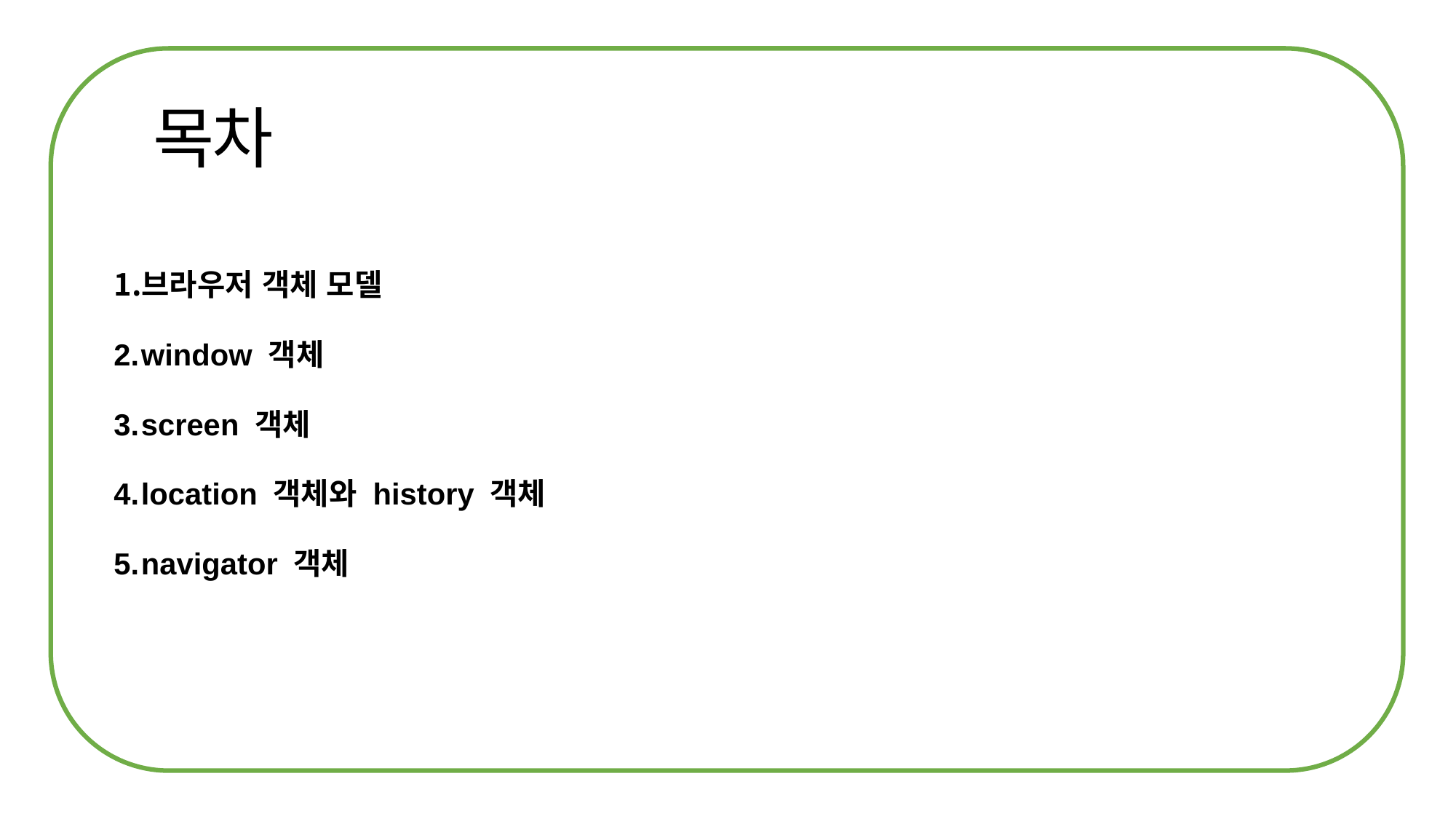

브라우저 객체 모델
window 객체
screen 객체
location 객체와 history 객체
navigator 객체